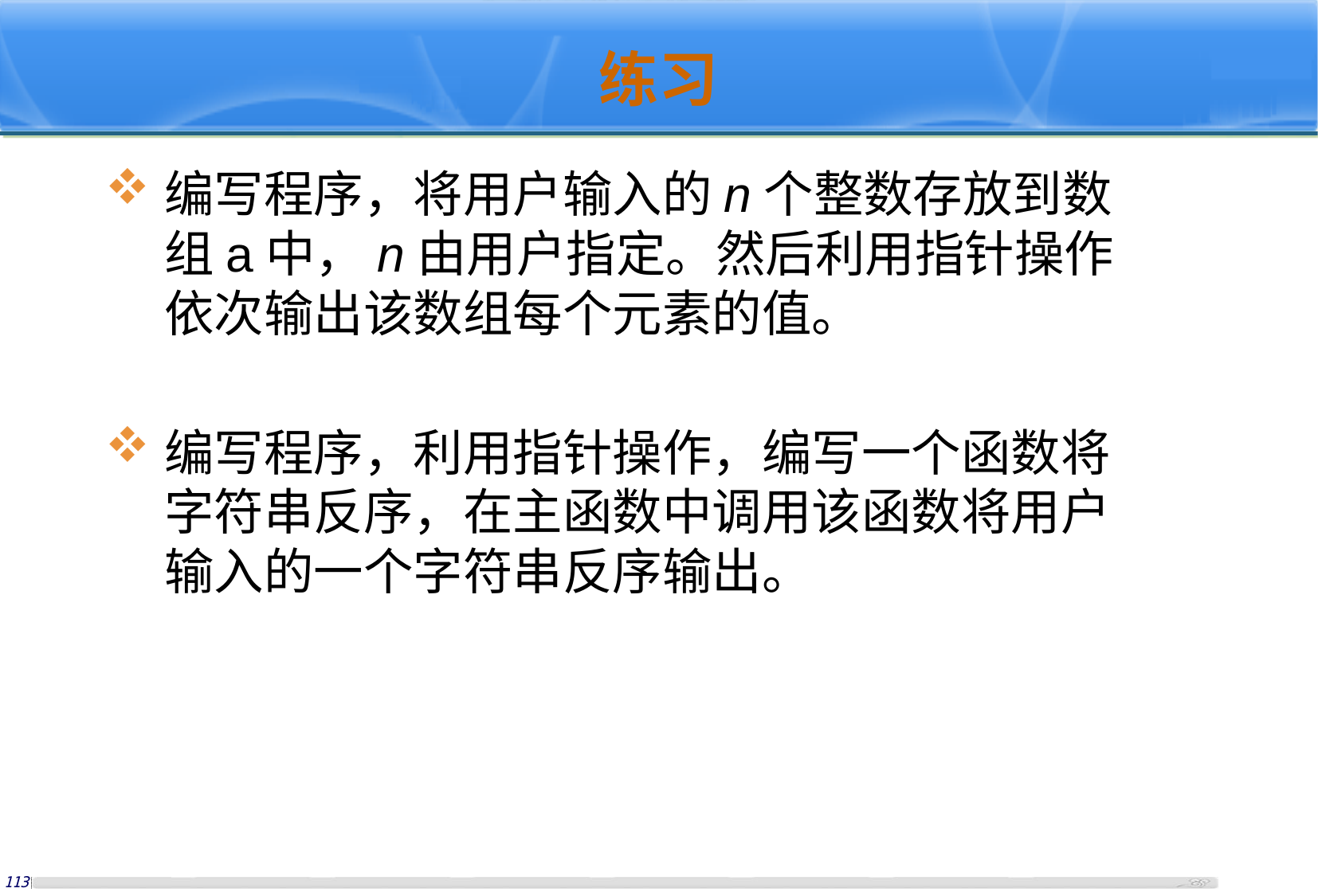

# 练习
编写程序，将用户输入的n个整数存放到数组a中，n由用户指定。然后利用指针操作依次输出该数组每个元素的值。

编写程序，利用指针操作，编写一个函数将字符串反序，在主函数中调用该函数将用户输入的一个字符串反序输出。